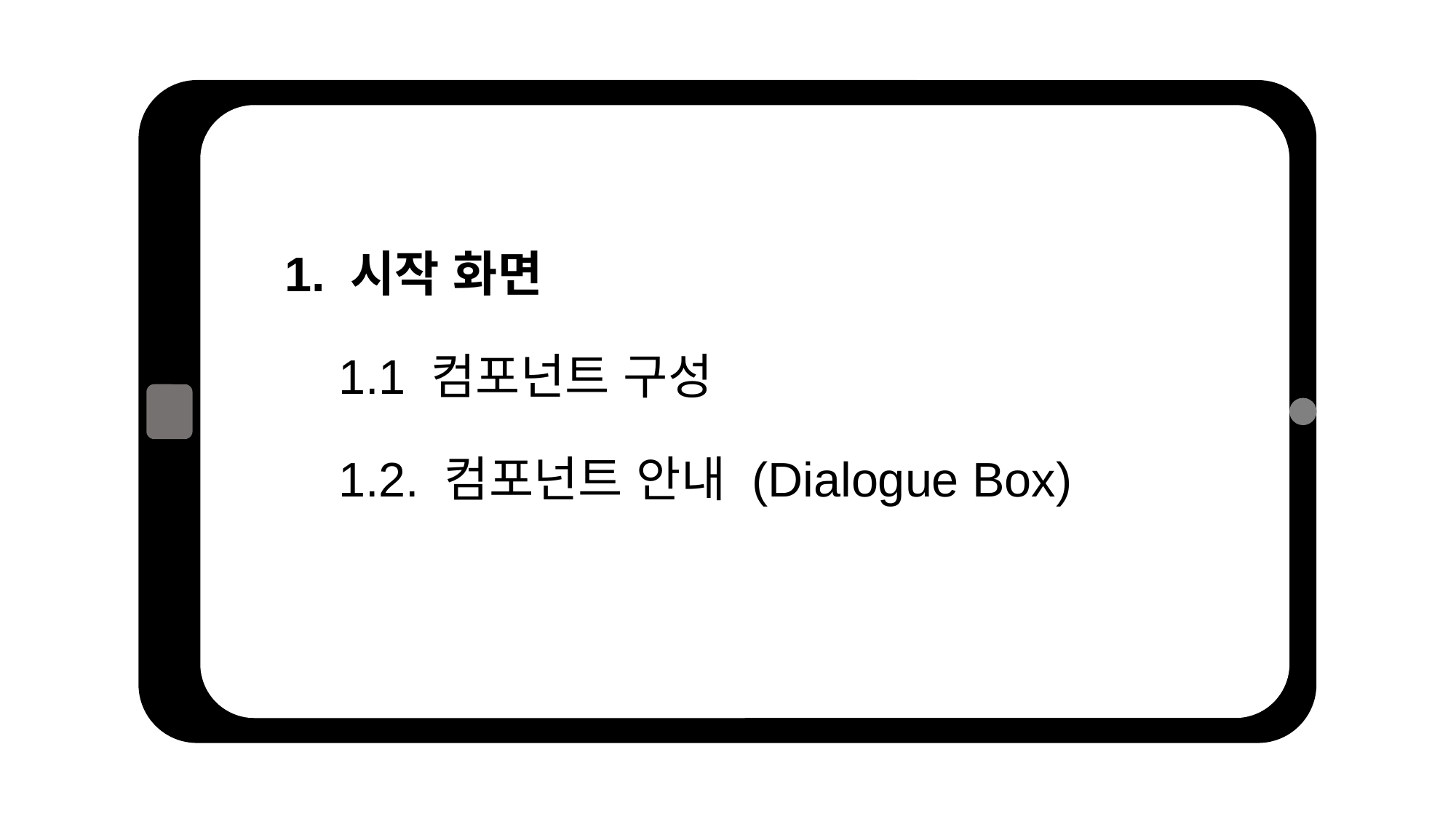

1. 시작 화면
    1.1 컴포넌트 구성
    1.2. 컴포넌트 안내 (Dialogue Box)